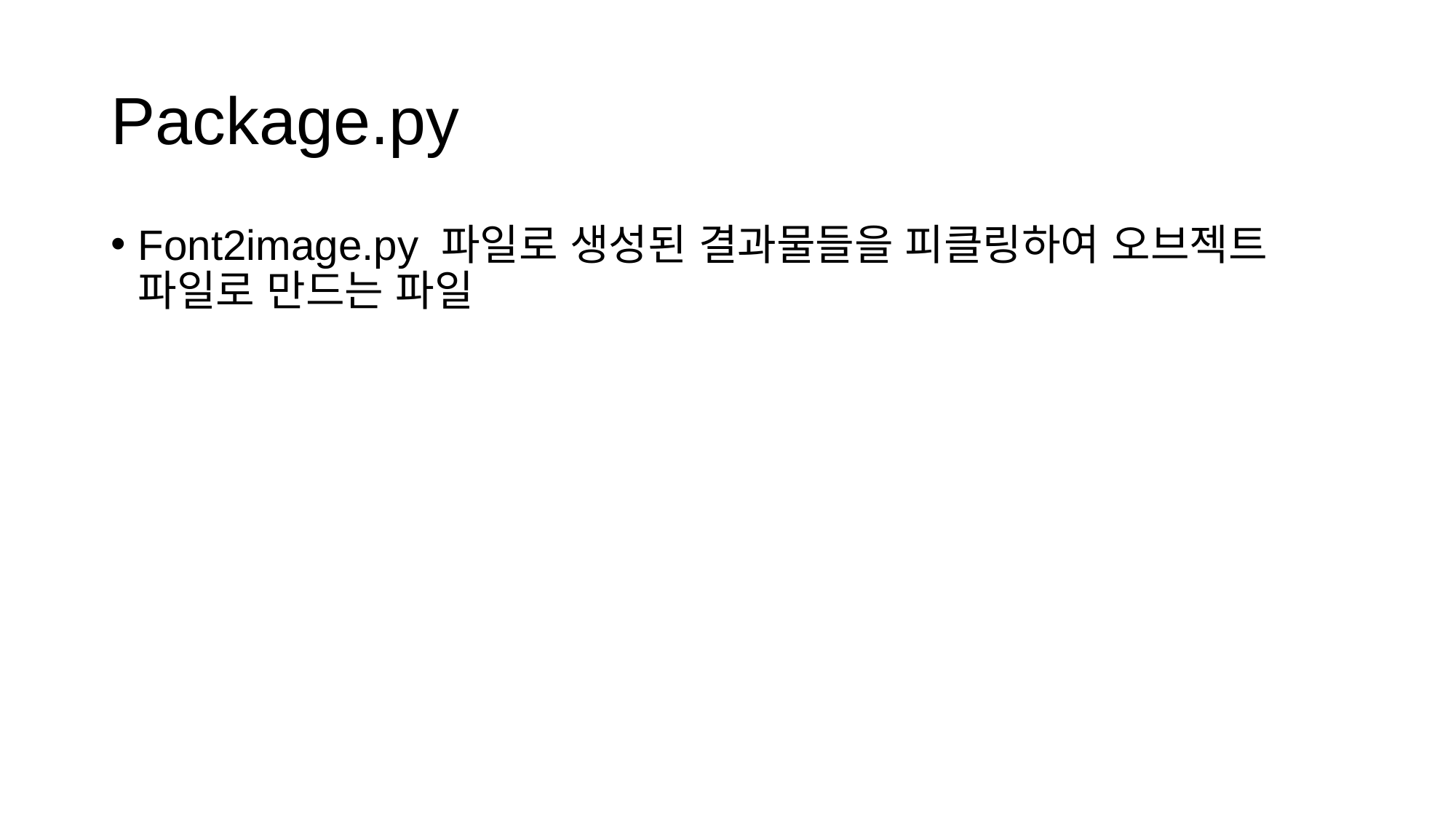

# Package.py
Font2image.py 파일로 생성된 결과물들을 피클링하여 오브젝트 파일로 만드는 파일